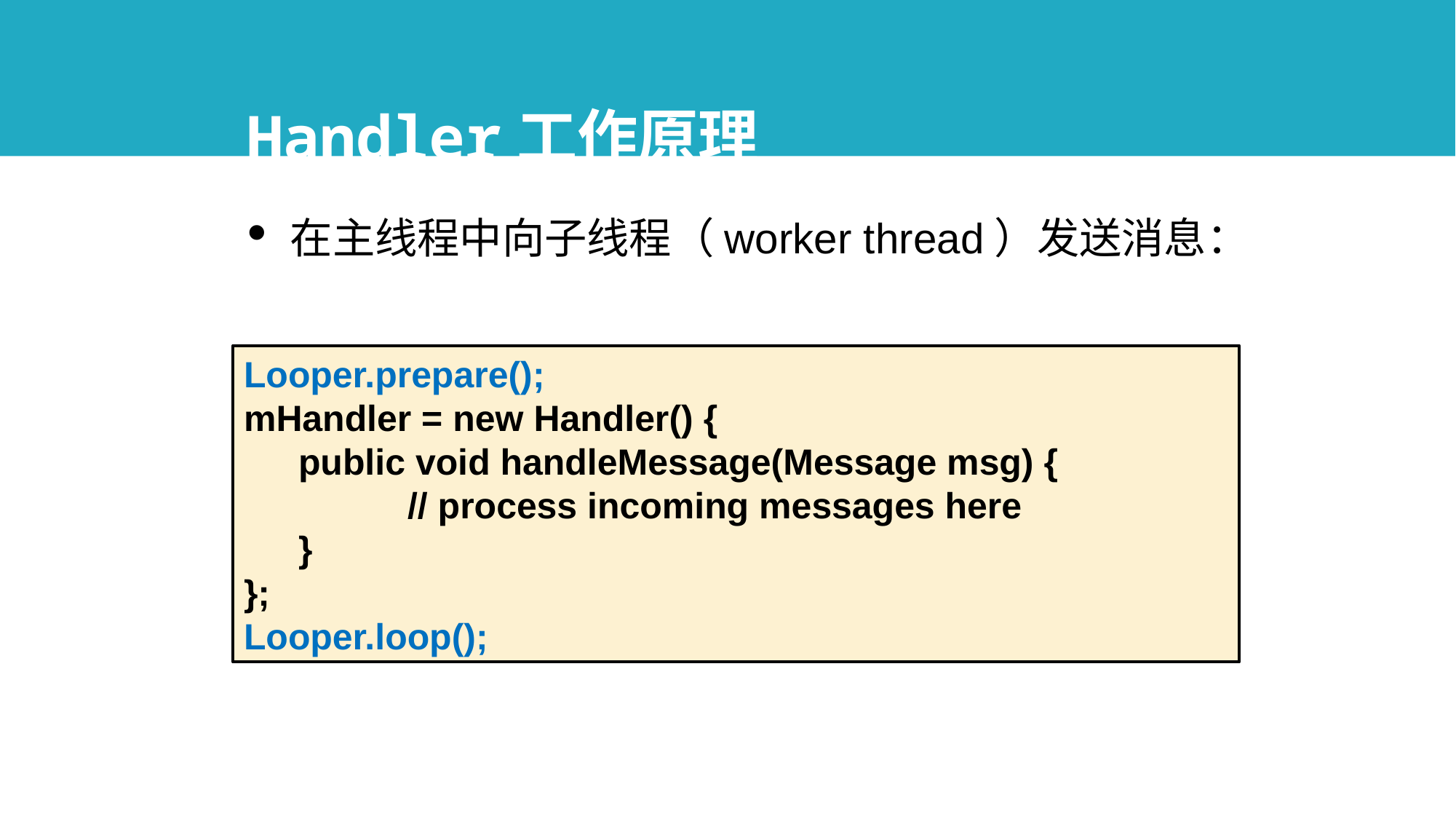

# Handler工作原理
在主线程中向子线程（worker thread）发送消息：
Looper.prepare();
mHandler = new Handler() {
public void handleMessage(Message msg) {
	// process incoming messages here
}
};
Looper.loop();